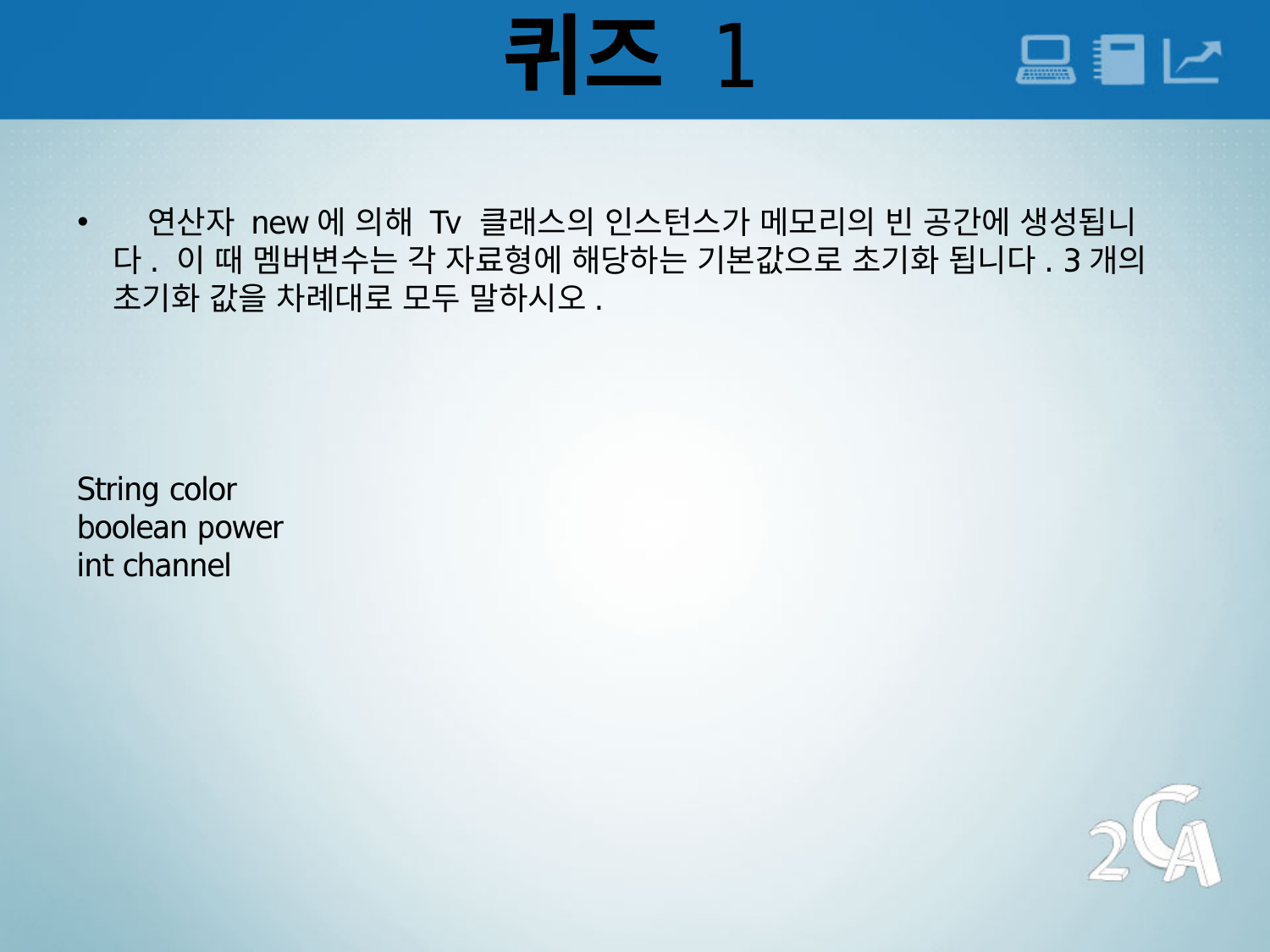

# 퀴즈 1
   연산자 new에 의해 Tv 클래스의 인스턴스가 메모리의 빈 공간에 생성됩니다. 이 때 멤버변수는 각 자료형에 해당하는 기본값으로 초기화 됩니다. 3개의 초기화 값을 차례대로 모두 말하시오.

String color
boolean power
int channel